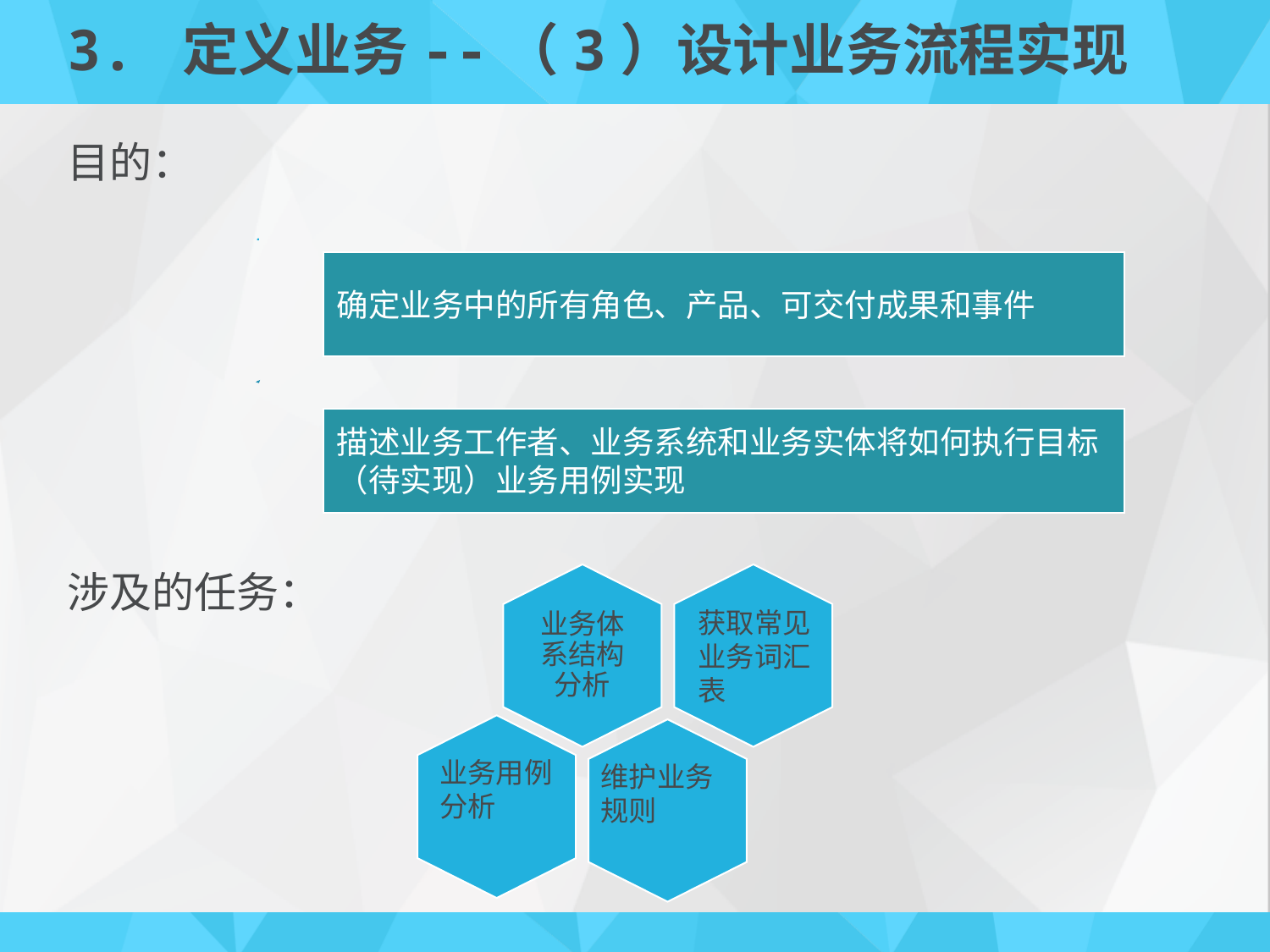

# 3. 定义业务--（3）设计业务流程实现
目的：

涉及的任务：
描述业务工作者、业务系统和业务实体将如何执行目标（待实现）业务用例实现
确定业务中的所有角色、产品、可交付成果和事件
业务体系结构分析

获取常见业务词汇表
业务用例分析
维护业务规则